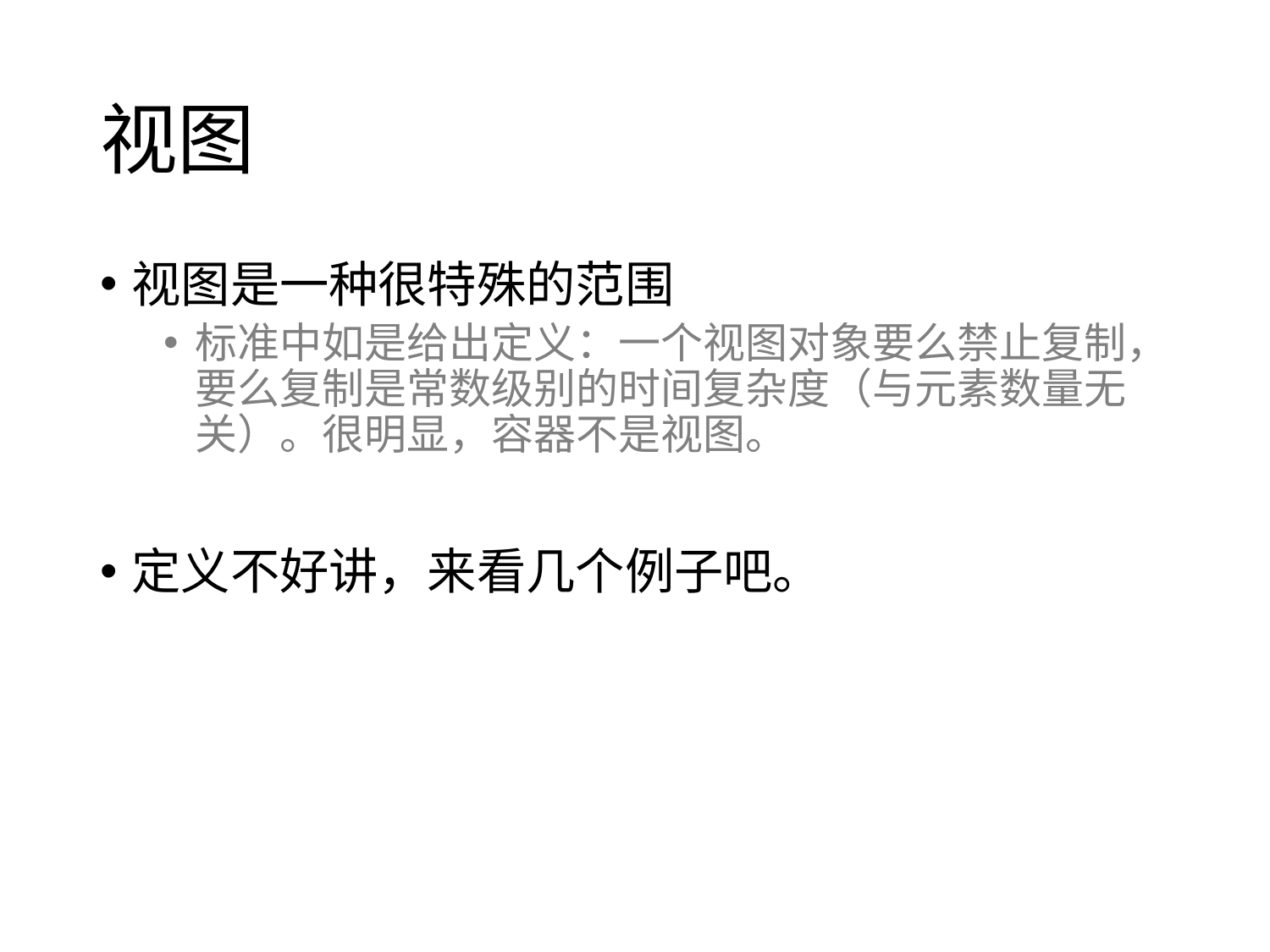

# 视图
视图是一种很特殊的范围
标准中如是给出定义：一个视图对象要么禁止复制，要么复制是常数级别的时间复杂度（与元素数量无关）。很明显，容器不是视图。

定义不好讲，来看几个例子吧。